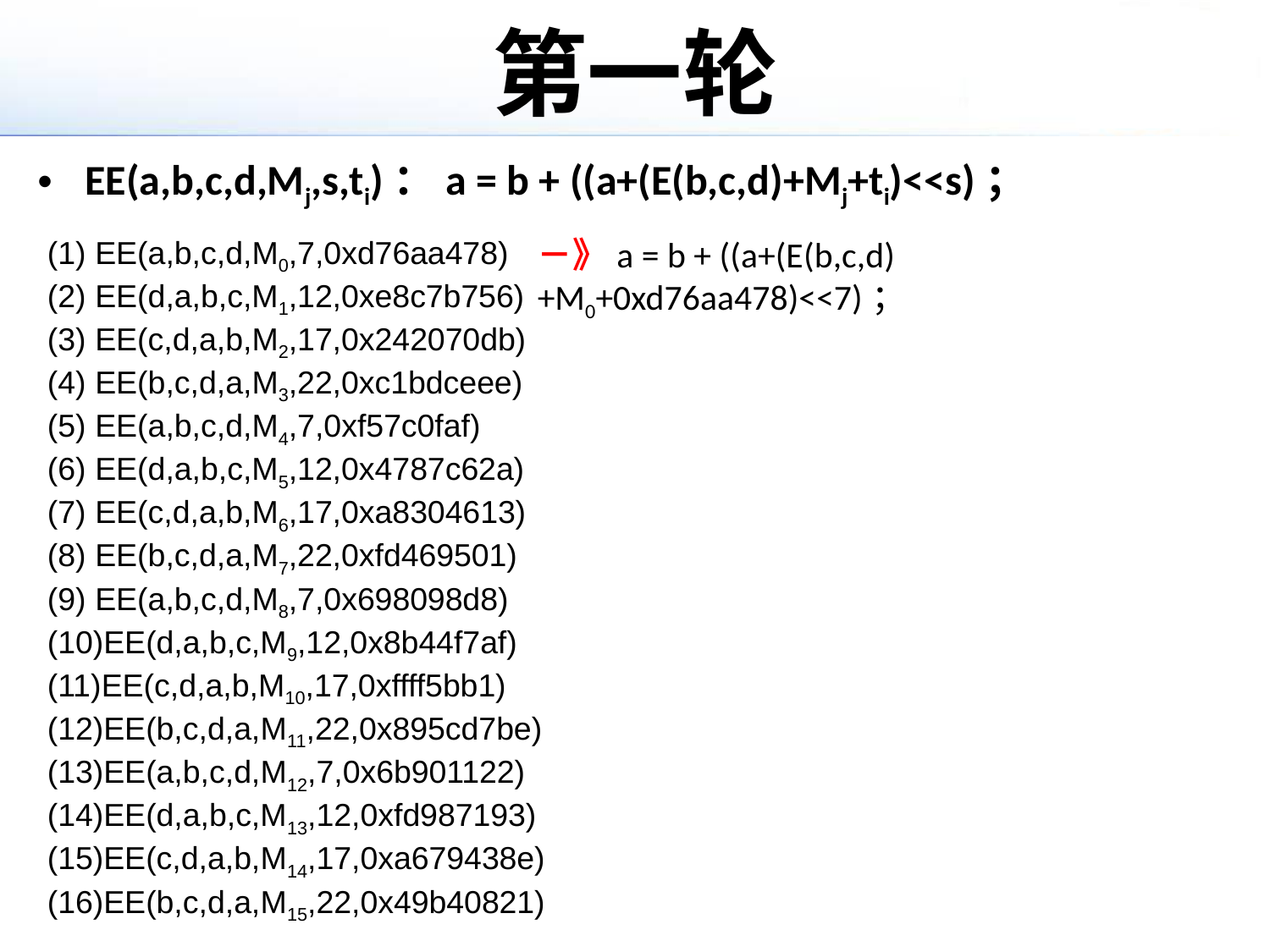

# 第一轮
EE(a,b,c,d,Mj,s,ti)：a = b + ((a+(E(b,c,d)+Mj+ti)<<s)；
EE(a,b,c,d,M0,7,0xd76aa478)
EE(d,a,b,c,M1,12,0xe8c7b756)
EE(c,d,a,b,M2,17,0x242070db)
EE(b,c,d,a,M3,22,0xc1bdceee)
EE(a,b,c,d,M4,7,0xf57c0faf)
EE(d,a,b,c,M5,12,0x4787c62a)
EE(c,d,a,b,M6,17,0xa8304613)
EE(b,c,d,a,M7,22,0xfd469501)
EE(a,b,c,d,M8,7,0x698098d8)
EE(d,a,b,c,M9,12,0x8b44f7af)
EE(c,d,a,b,M10,17,0xffff5bb1)
EE(b,c,d,a,M11,22,0x895cd7be)
EE(a,b,c,d,M12,7,0x6b901122)
EE(d,a,b,c,M13,12,0xfd987193)
EE(c,d,a,b,M14,17,0xa679438e)
EE(b,c,d,a,M15,22,0x49b40821)
－》a = b + ((a+(E(b,c,d)+M0+0xd76aa478)<<7)；